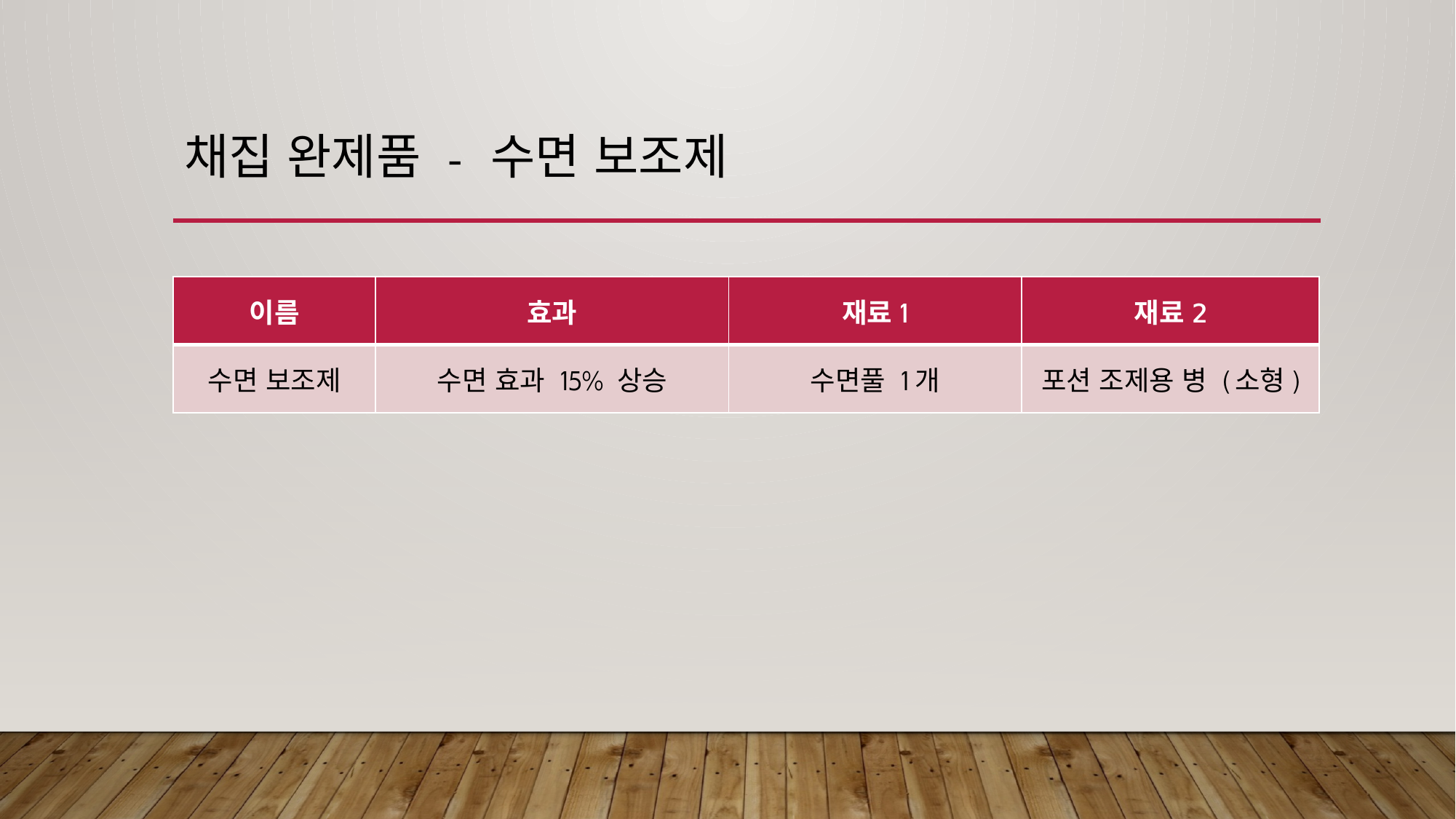

# 채집 완제품 - 수면 보조제
| 이름 | 효과 | 재료1 | 재료2 |
| --- | --- | --- | --- |
| 수면 보조제 | 수면 효과 15% 상승 | 수면풀 1개 | 포션 조제용 병 (소형) |